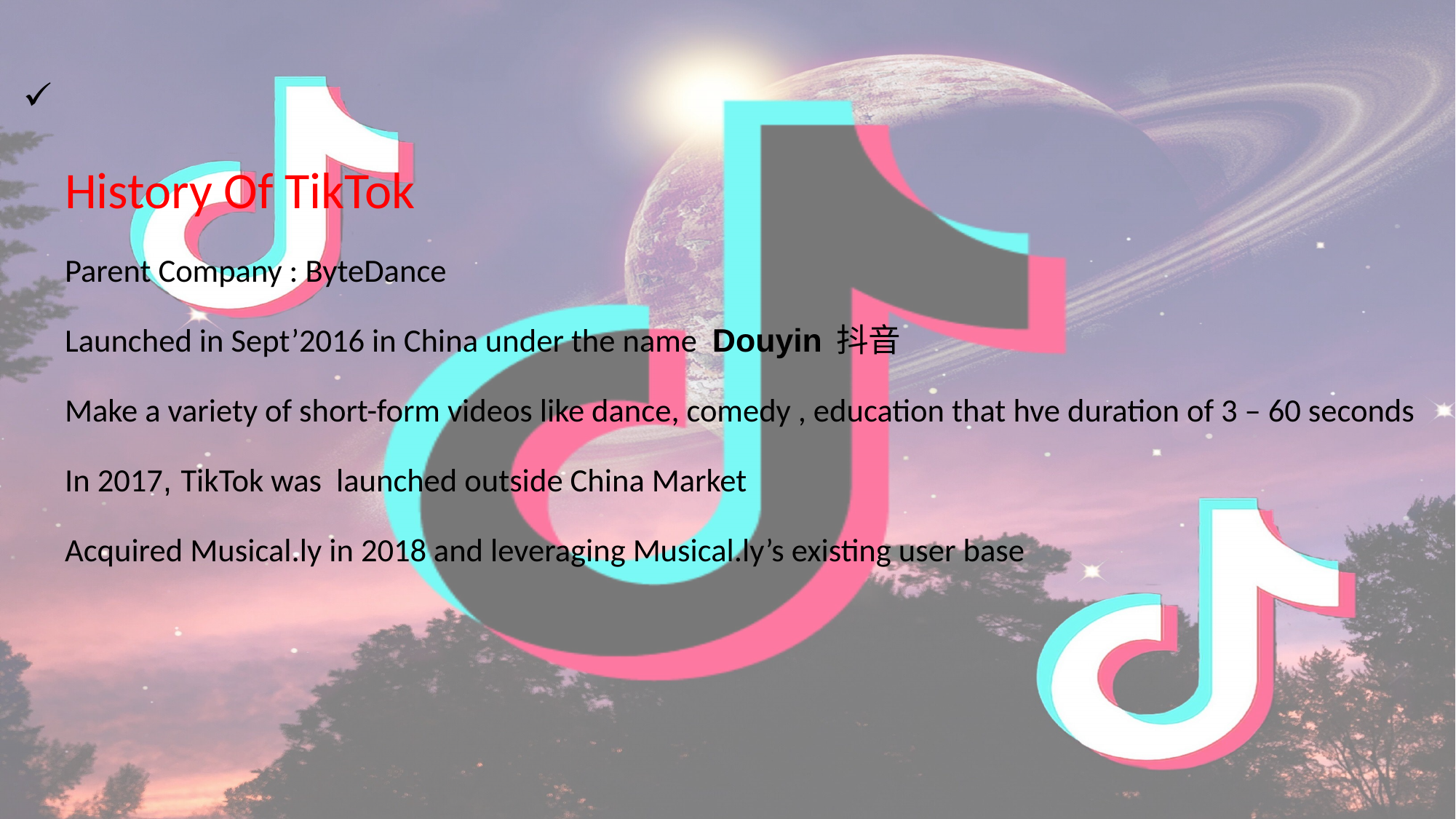

# History Of TikTok Parent Company : ByteDance Launched in Sept’2016 in China under the name  Douyin 抖音 Make a variety of short-form videos like dance, comedy , education that hve duration of 3 – 60 seconds In 2017, TikTok was  launched outside China Market Acquired Musical.ly in 2018 and leveraging Musical.ly’s existing user base